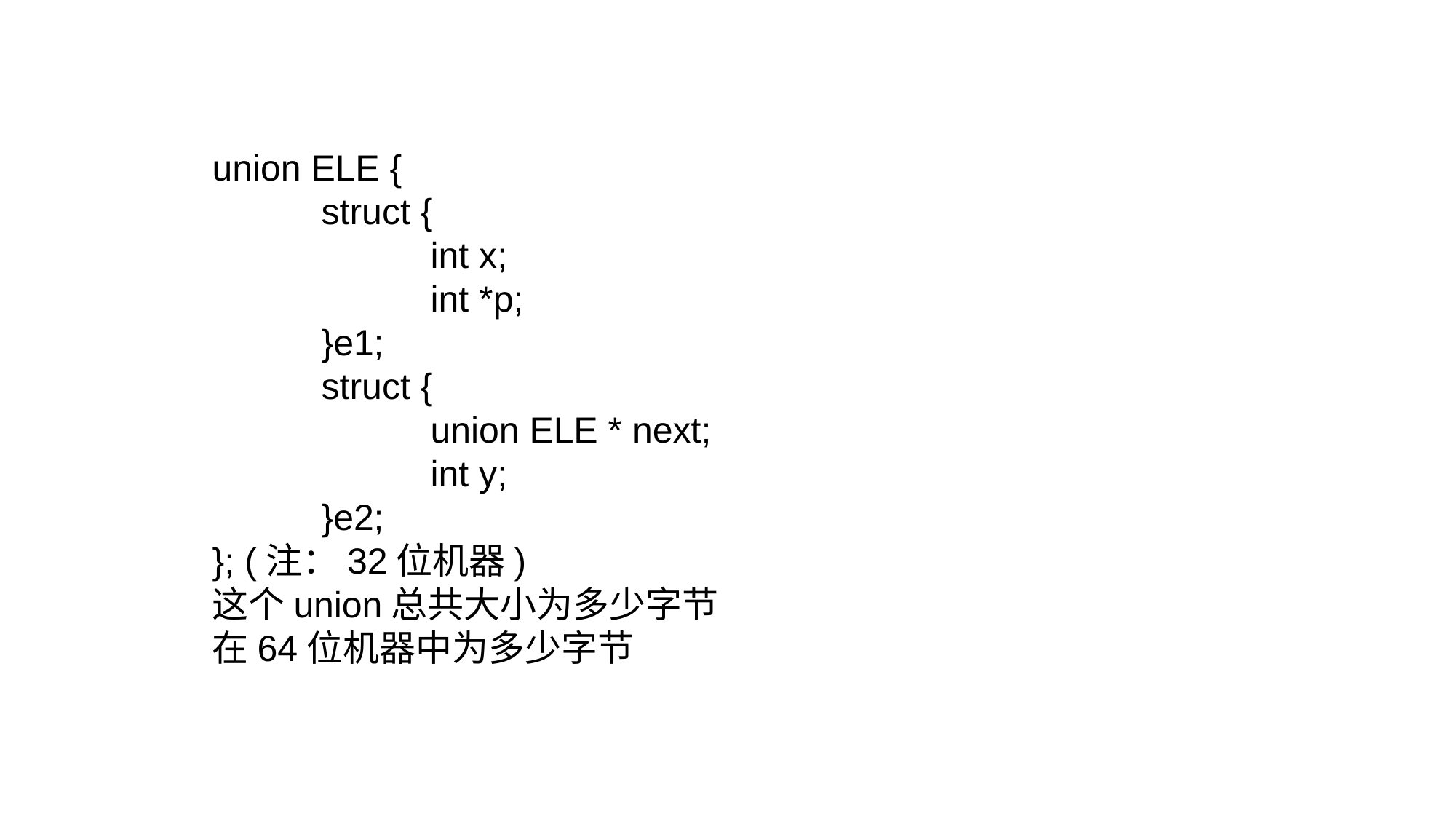

union ELE {
	struct {
		int x;
		int *p;
	}e1;
	struct {
		union ELE * next;
		int y;
	}e2;
}; (注：32位机器)
这个union总共大小为多少字节
在64位机器中为多少字节